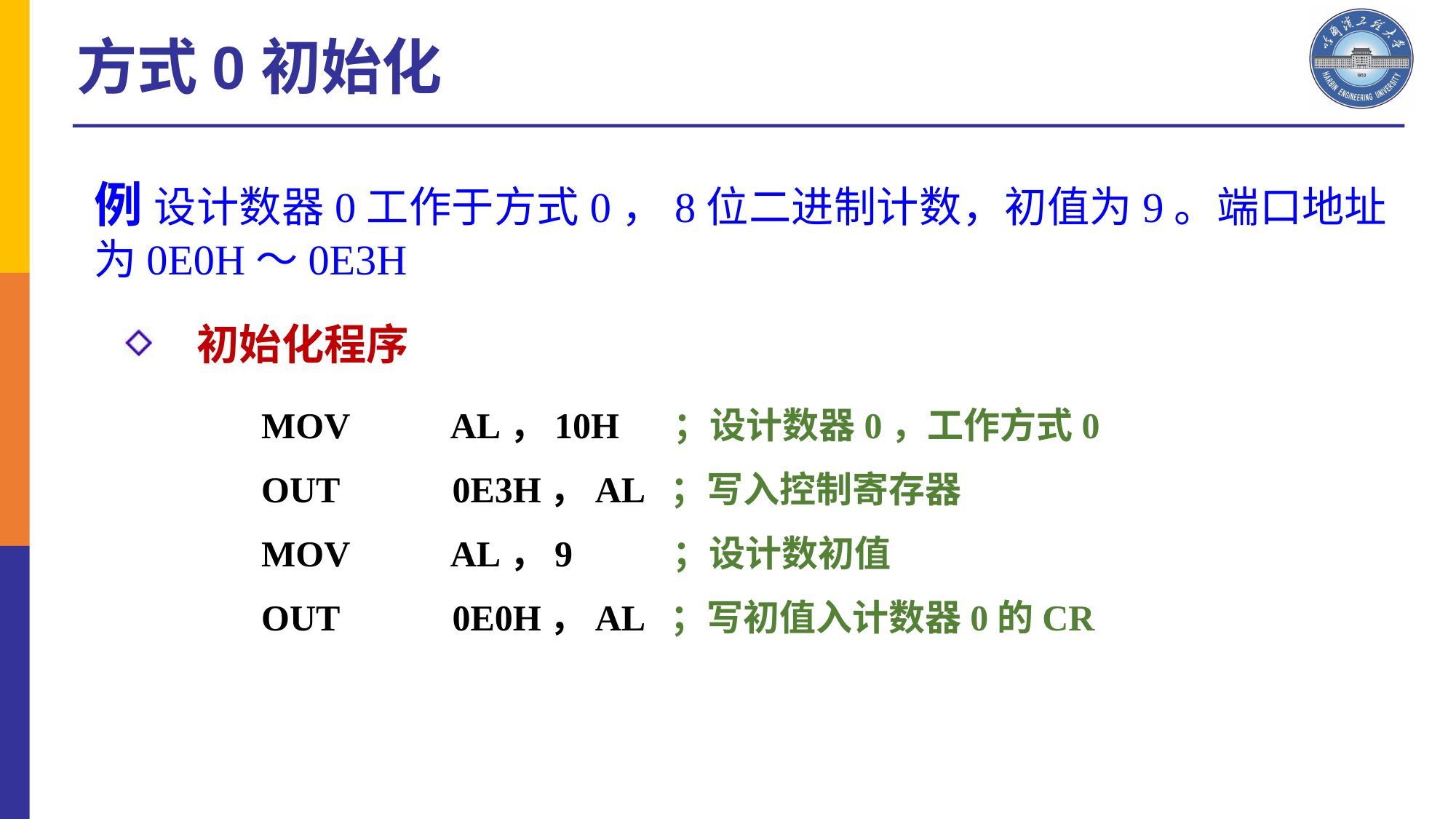

方式0初始化
例 设计数器0工作于方式0，8位二进制计数，初值为9。端口地址为0E0H～0E3H
初始化程序

MOV	 AL，10H     ；设计数器0，工作方式0
OUT	 0E3H，AL  ；写入控制寄存器
MOV	 AL，9          ；设计数初值
OUT	 0E0H，AL  ；写初值入计数器0的CR